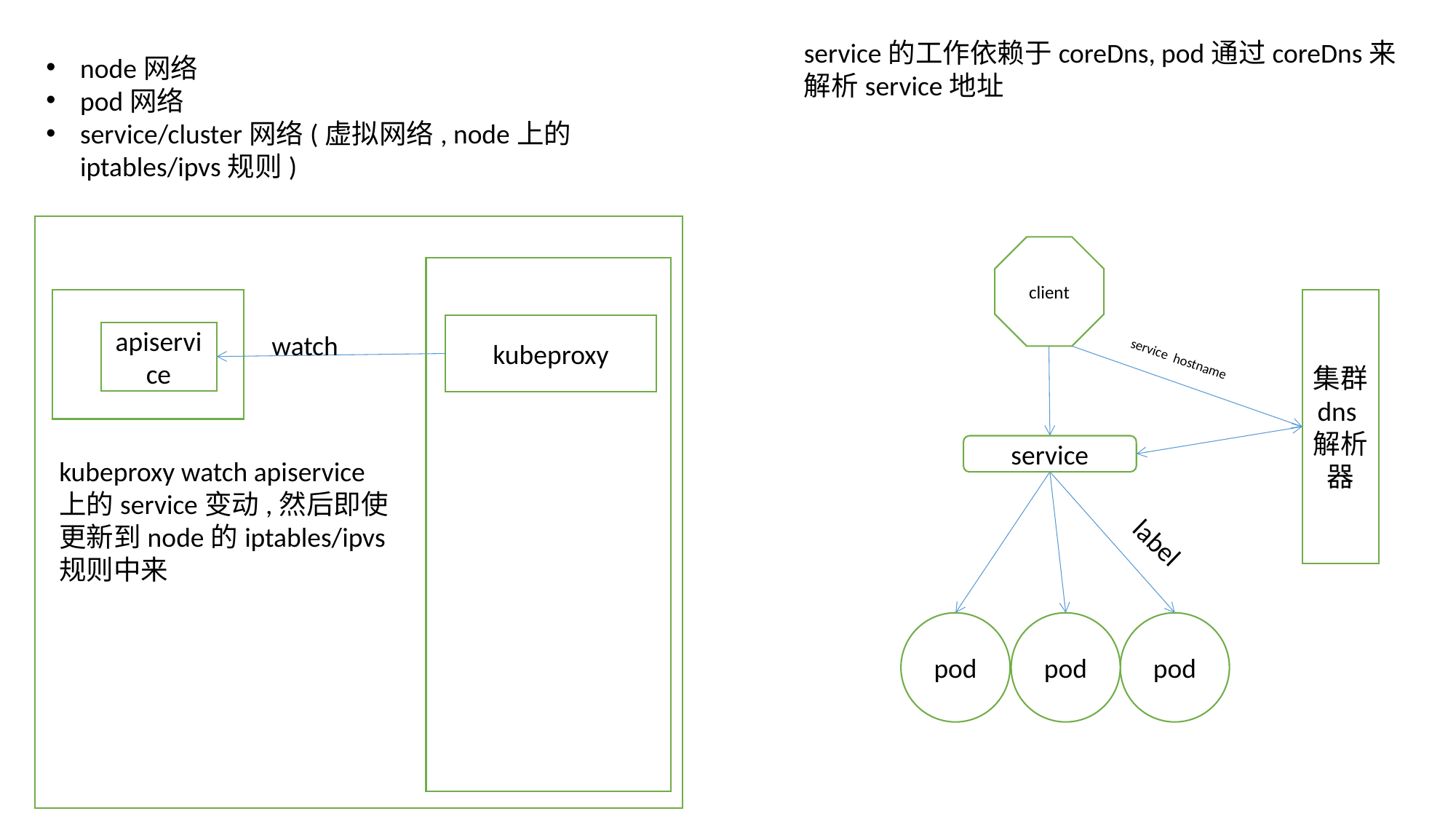

service的工作依赖于coreDns, pod通过coreDns来解析service地址
node网络
pod网络
service/cluster网络(虚拟网络, node上的iptables/ipvs规则)

client

集群dns解析器

kubeproxy
apiservice
watch
service  hostname
service
kubeproxy watch apiservice上的service变动,然后即使更新到node的iptables/ipvs规则中来
label
pod
pod
pod